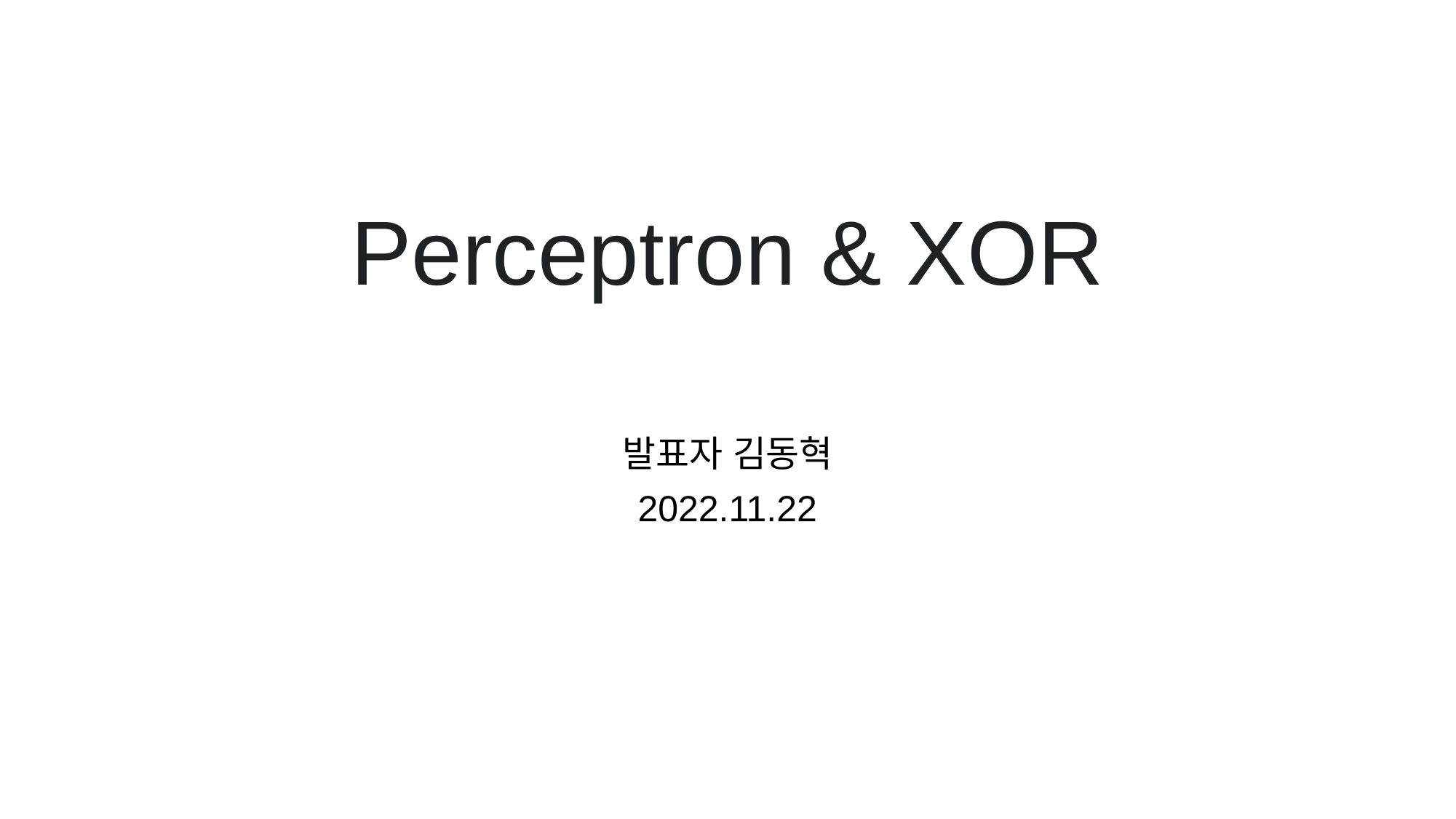

# Perceptron & XOR
발표자 김동혁
2022.11.22